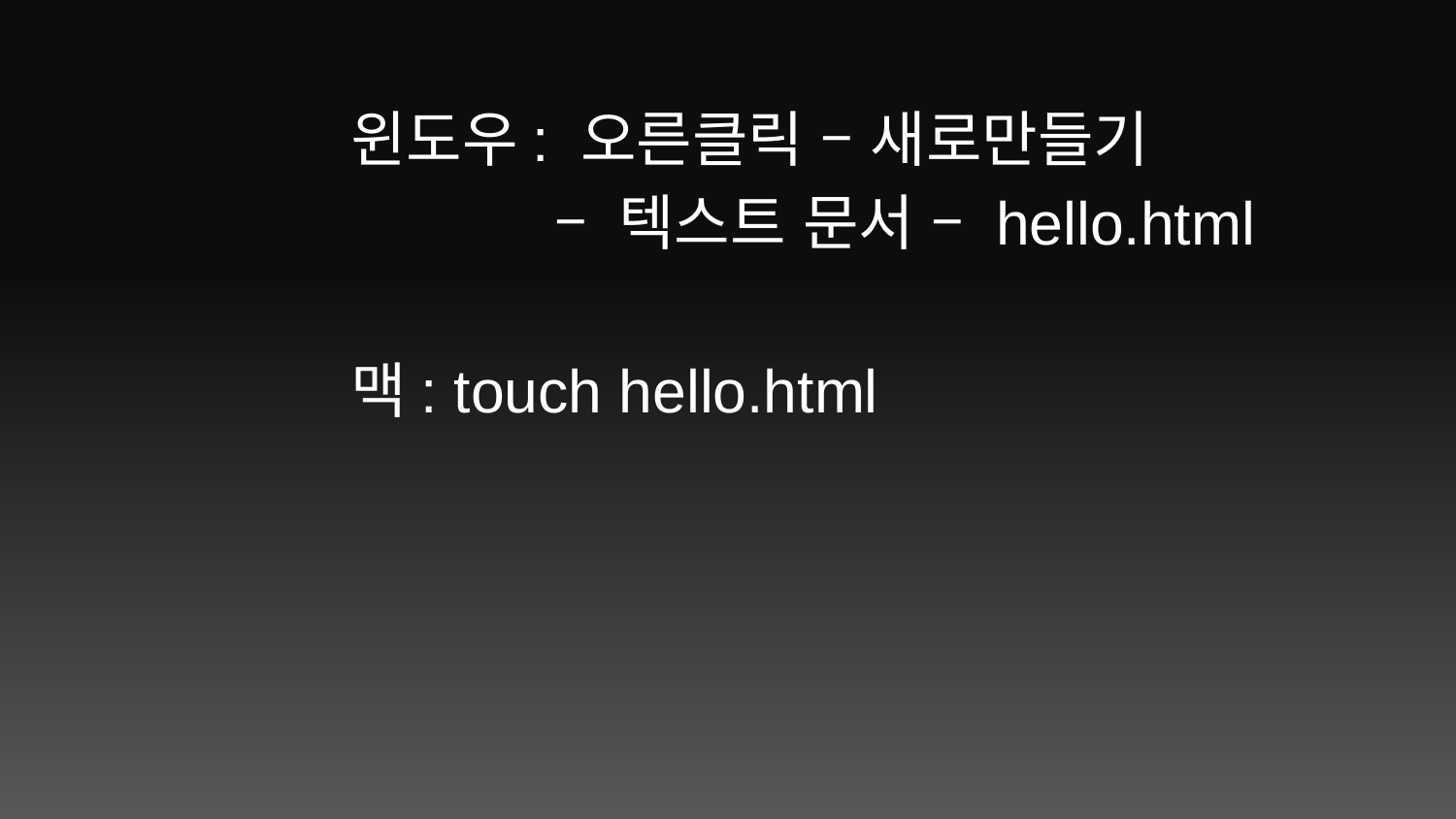

윈도우: 오른클릭 – 새로만들기
            – 텍스트 문서 – hello.html

맥: touch hello.html